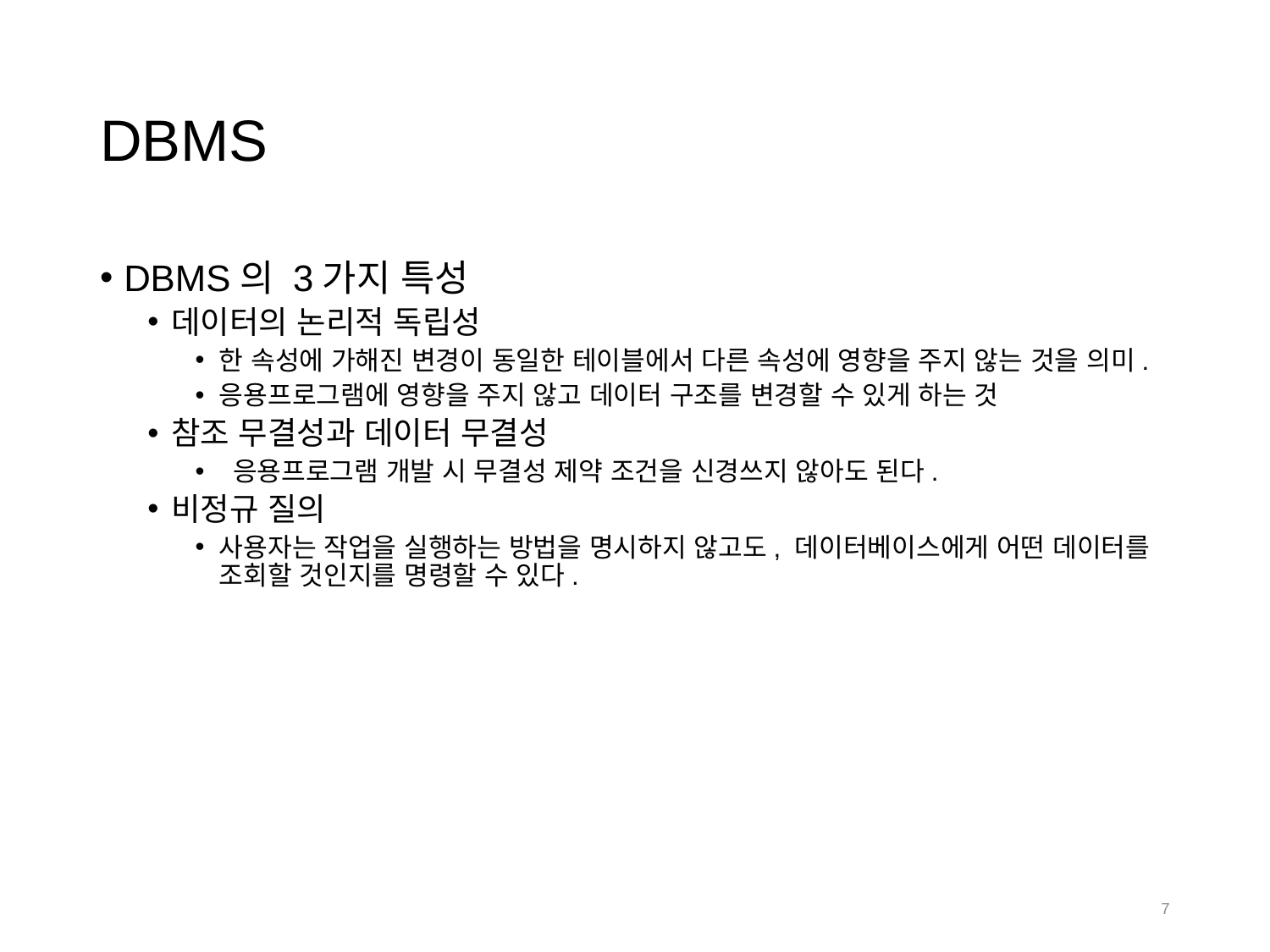

# DBMS
DBMS의 3가지 특성
데이터의 논리적 독립성
한 속성에 가해진 변경이 동일한 테이블에서 다른 속성에 영향을 주지 않는 것을 의미.
응용프로그램에 영향을 주지 않고 데이터 구조를 변경할 수 있게 하는 것
참조 무결성과 데이터 무결성
 응용프로그램 개발 시 무결성 제약 조건을 신경쓰지 않아도 된다.
비정규 질의
사용자는 작업을 실행하는 방법을 명시하지 않고도, 데이터베이스에게 어떤 데이터를 조회할 것인지를 명령할 수 있다.

7